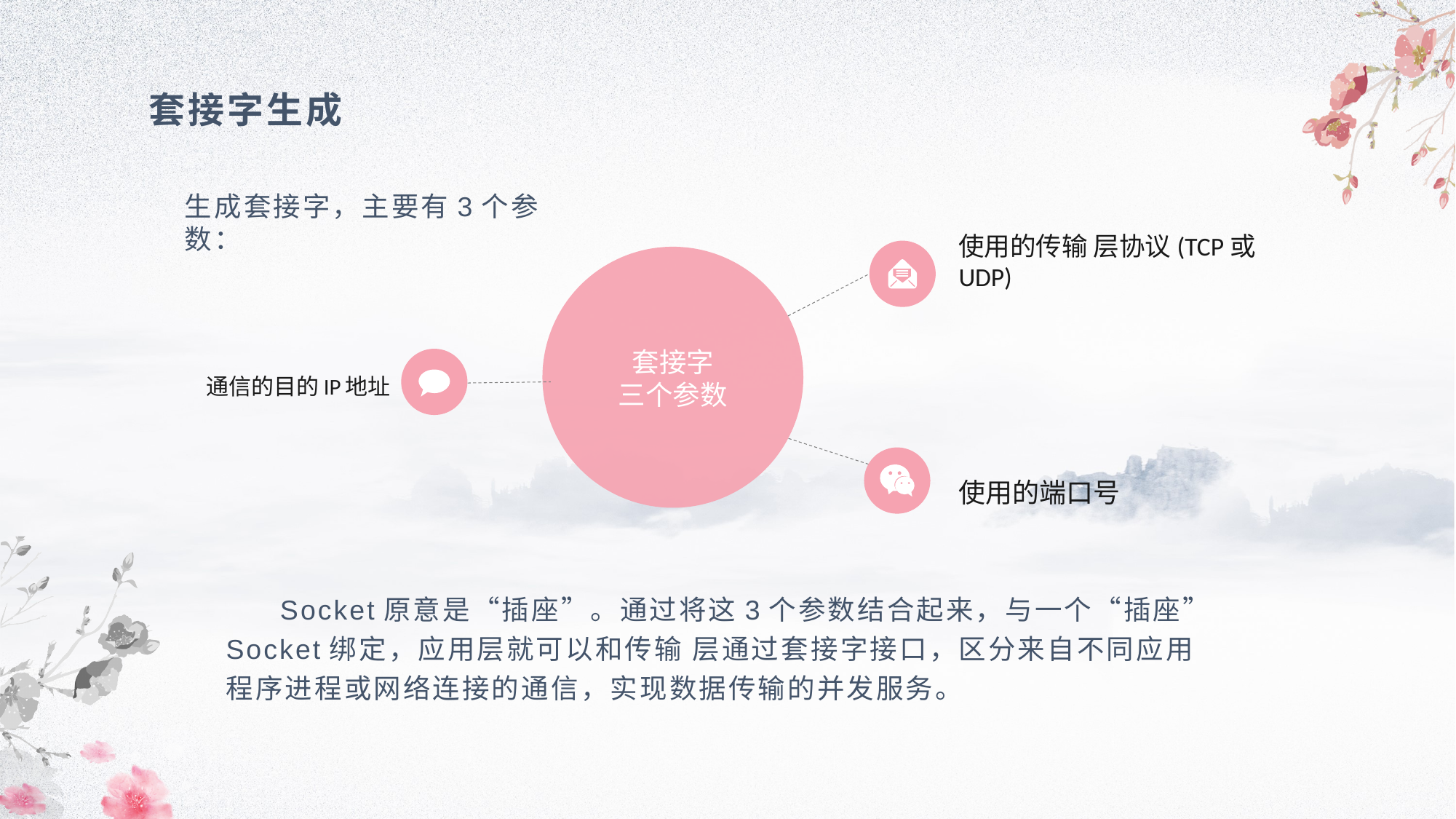

套接字生成
生成套接字，主要有3个参数：
使用的传输 层协议(TCP或UDP)

套接字
三个参数
通信的目的IP地址

使用的端口号
      Socket原意是“插座”。通过将这3个参数结合起来，与一个“插座”Socket绑定，应用层就可以和传输 层通过套接字接口，区分来自不同应用程序进程或网络连接的通信，实现数据传输的并发服务。